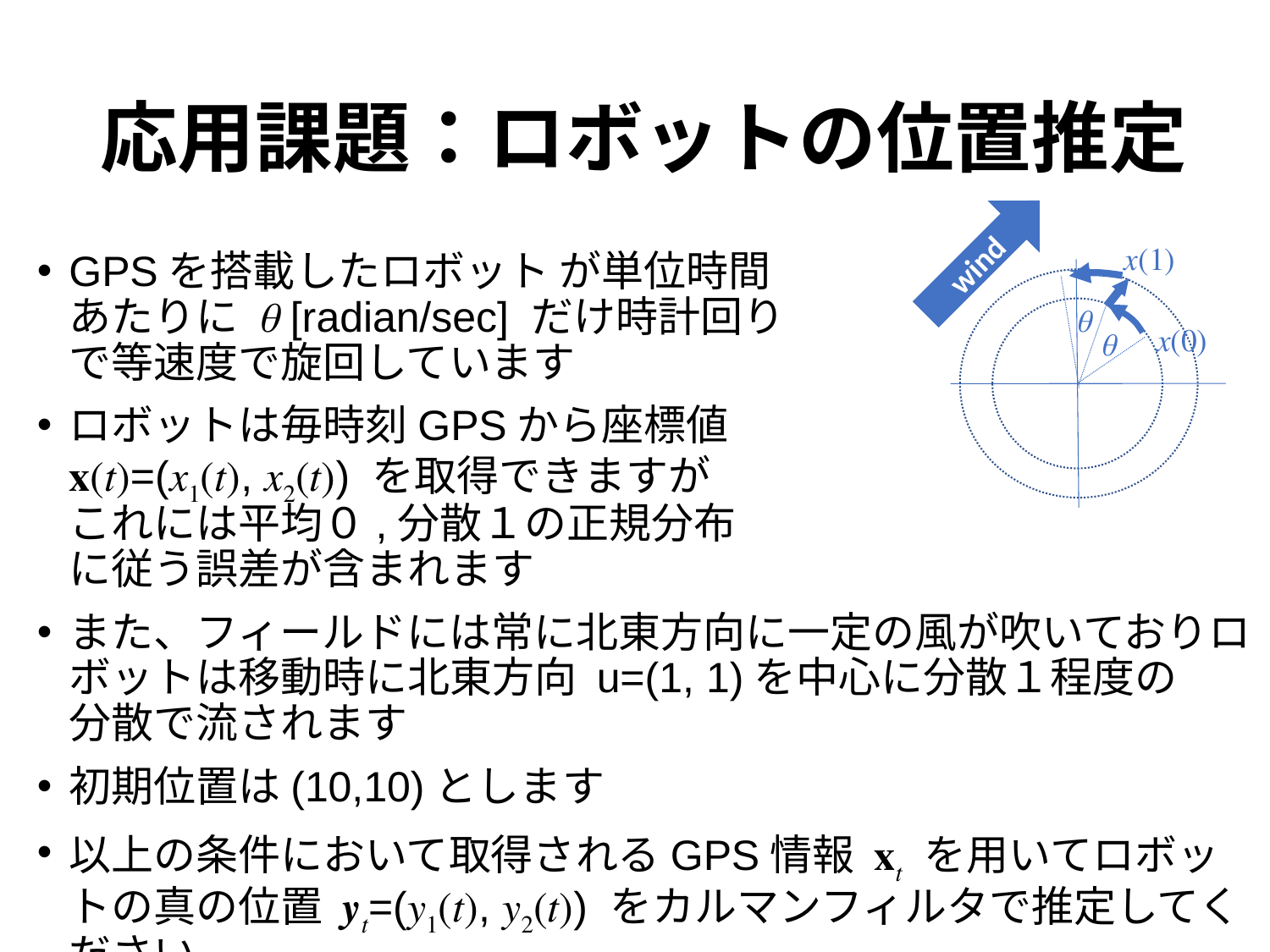

# 応用課題：ロボットの位置推定
wind
x(1)
GPSを搭載したロボット が単位時間
あたりに θ [radian/sec] だけ時計回り
で等速度で旋回しています
ロボットは毎時刻GPSから座標値
x(t)=(x1(t), x2(t)) を取得できますが
これには平均０,分散１の正規分布
に従う誤差が含まれます
また、フィールドには常に北東方向に一定の風が吹いておりロボットは移動時に北東方向 u=(1, 1)を中心に分散１程度の
分散で流されます
初期位置は(10,10)とします
以上の条件において取得されるGPS情報 xt を用いてロボットの真の位置 yt=(y1(t), y2(t)) をカルマンフィルタで推定してください

θ

x(0)
θ